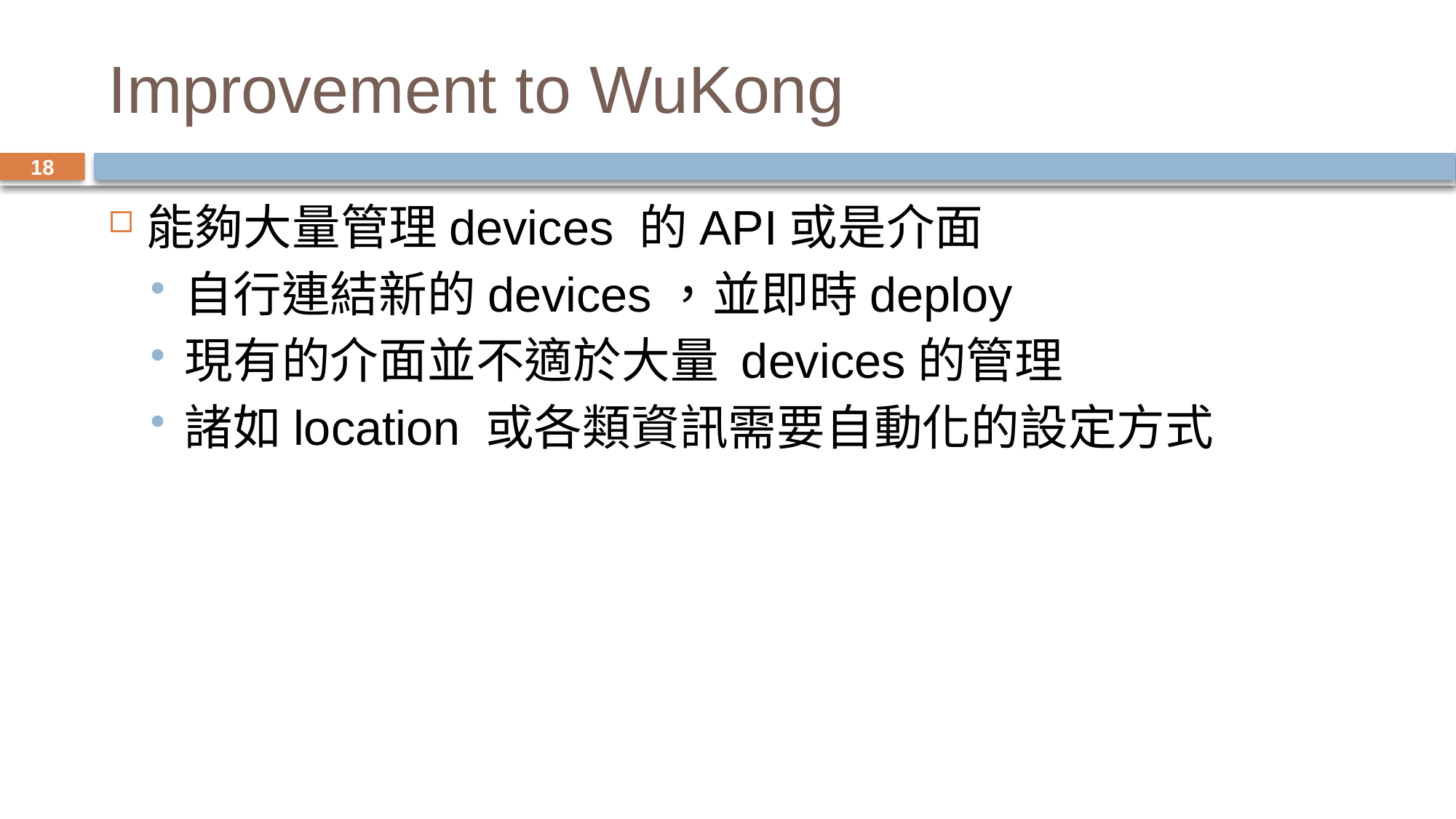

# Improvement to WuKong
18
能夠大量管理devices 的API或是介面
自行連結新的devices，並即時deploy
現有的介面並不適於大量 devices的管理
諸如location 或各類資訊需要自動化的設定方式